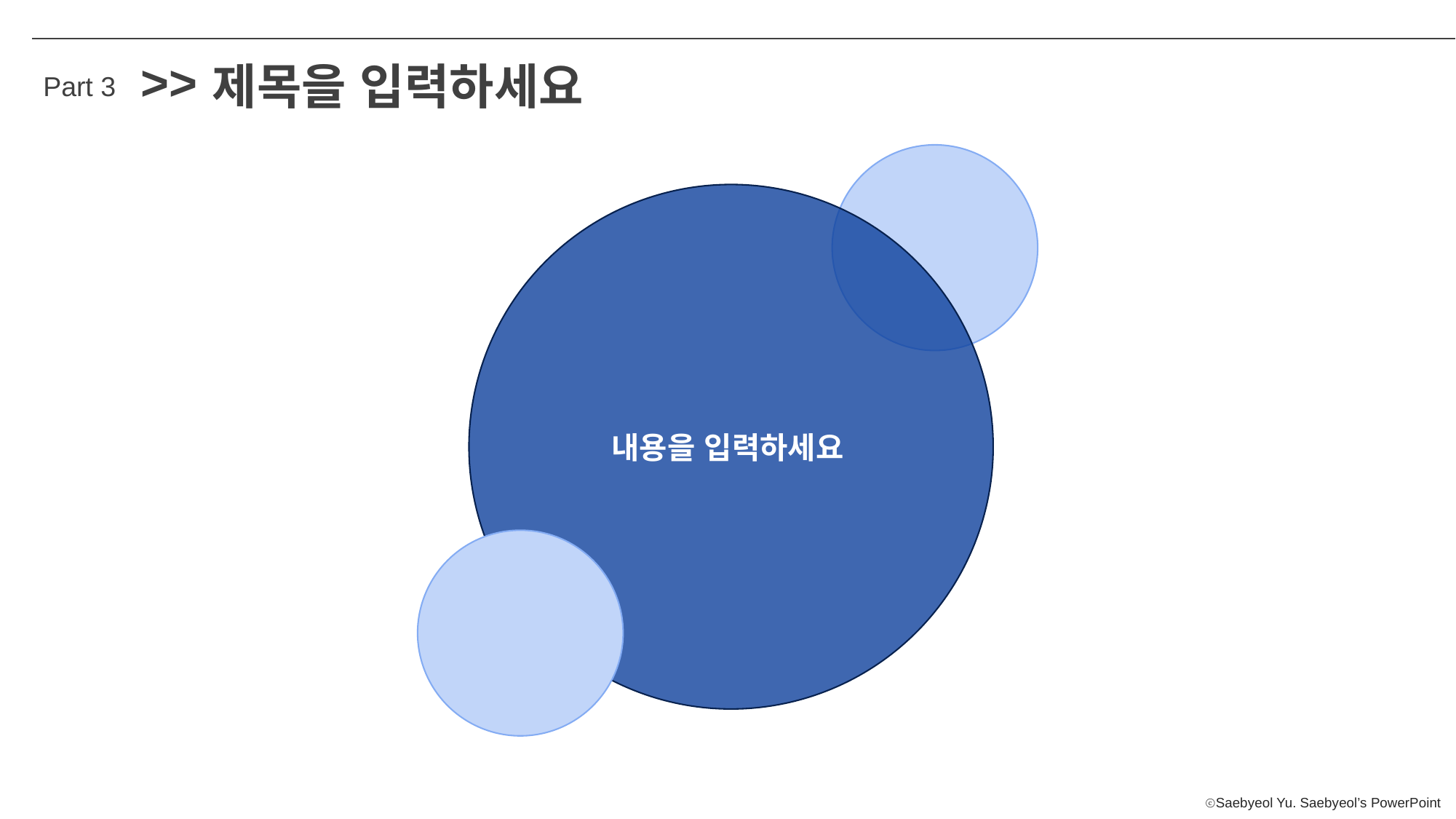

>>
제목을 입력하세요
Part 3

내용을 입력하세요